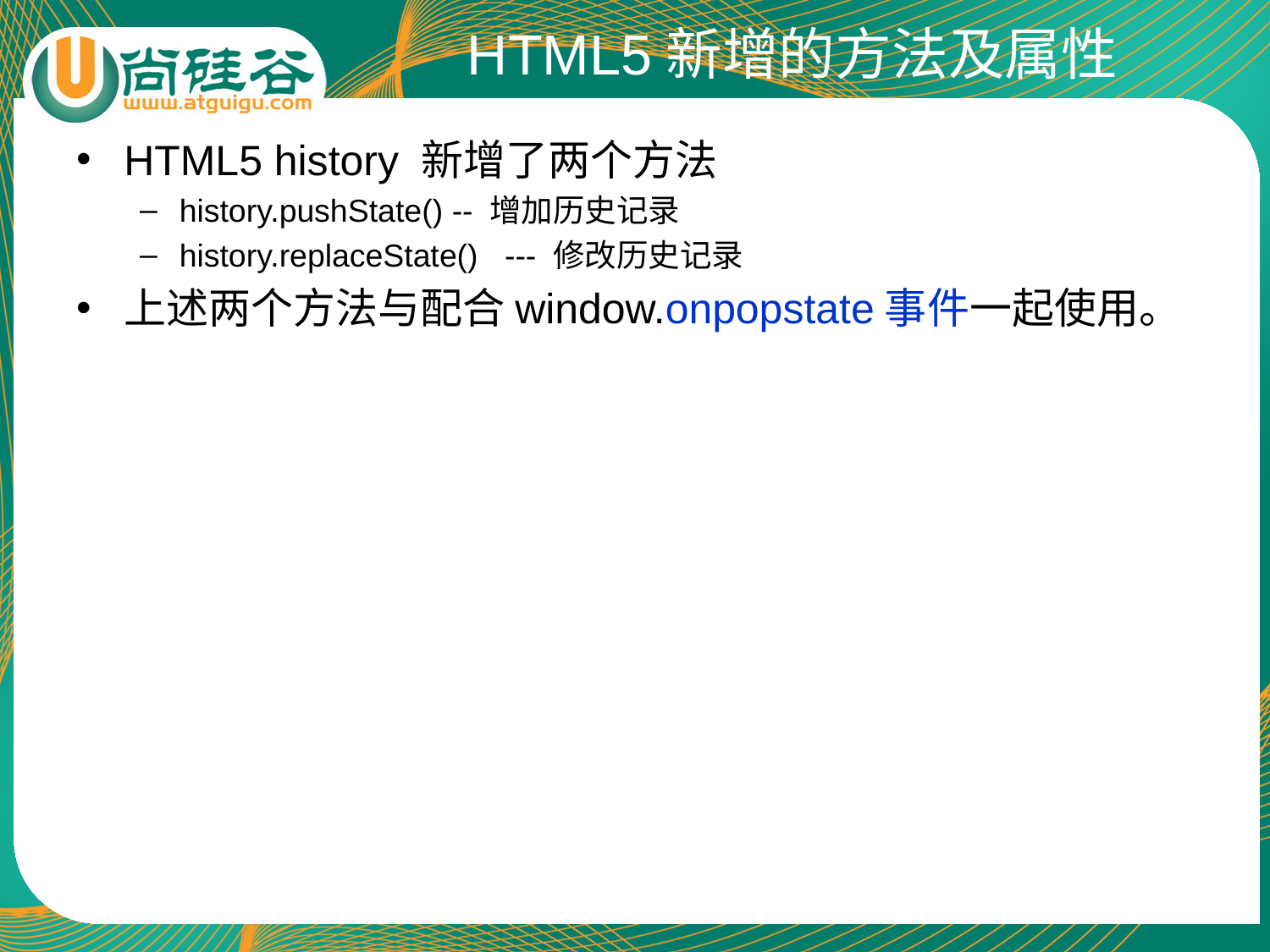

# HTML5新增的方法及属性
HTML5 history 新增了两个方法
history.pushState() -- 增加历史记录
history.replaceState()   --- 修改历史记录
上述两个方法与配合window.onpopstate事件一起使用。